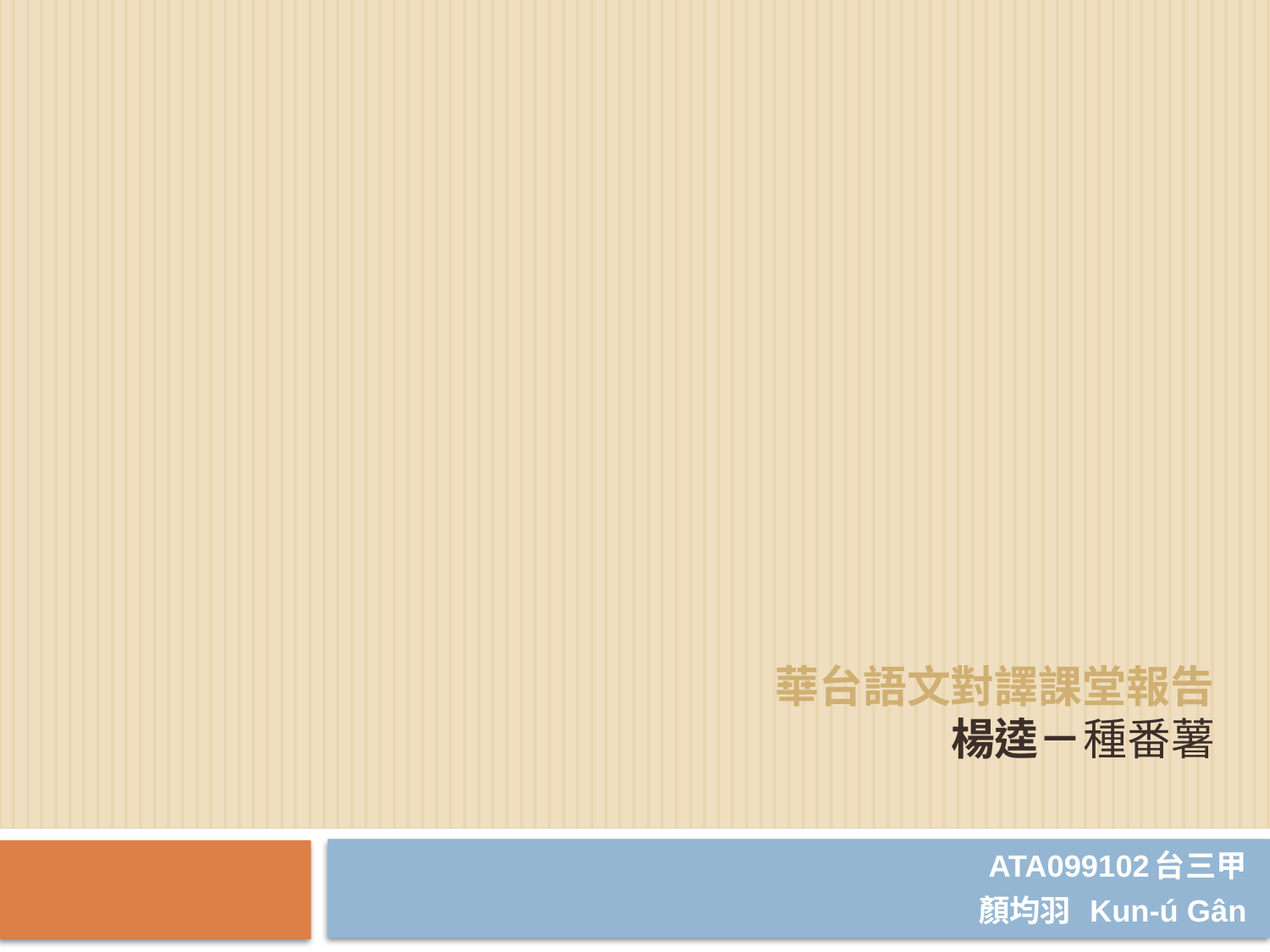

# 華台語文對譯課堂報告 楊逵－種番薯
ATA099102台三甲
顏均羽  Kun-ú Gân